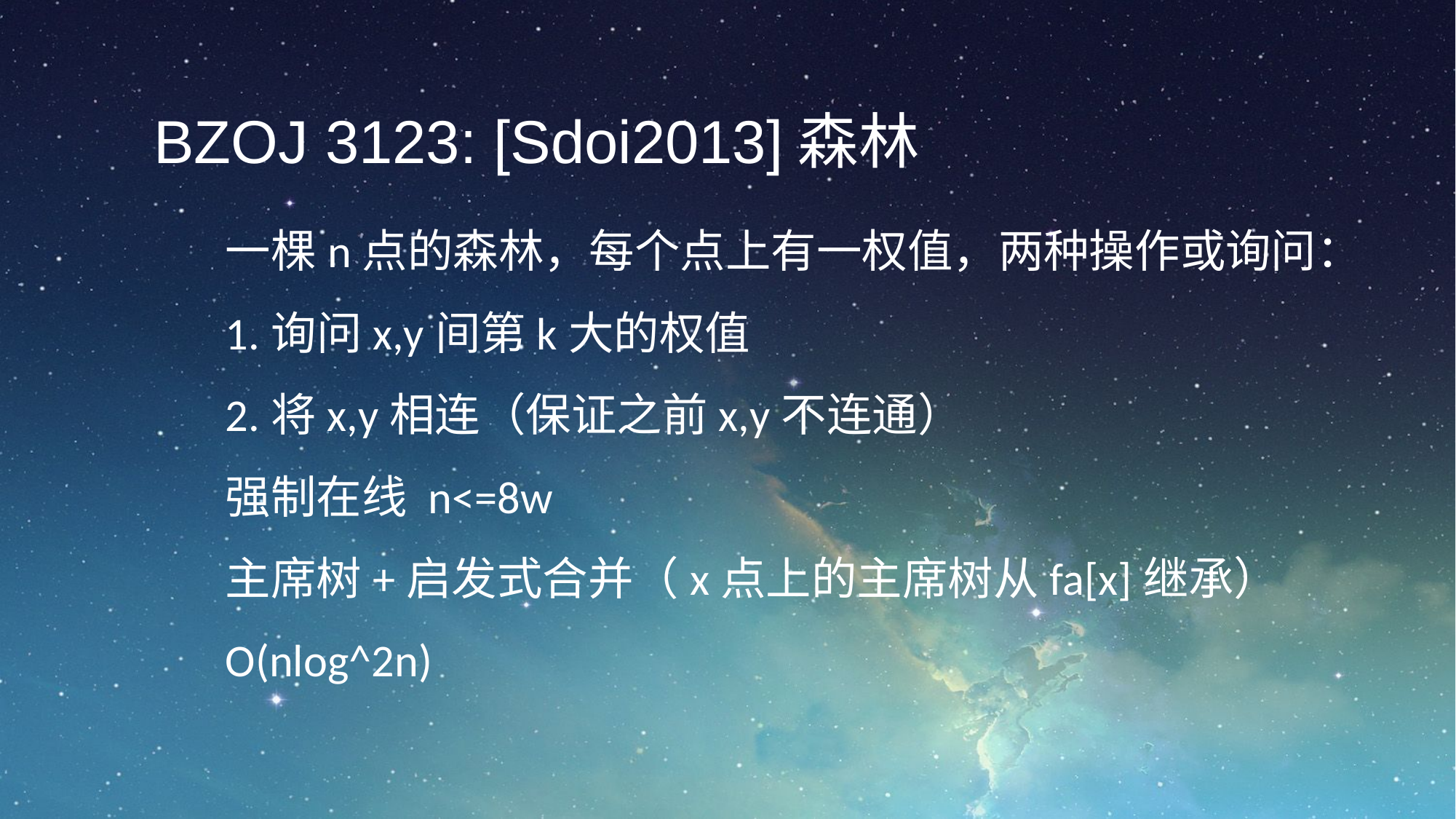

BZOJ 3123: [Sdoi2013]森林
一棵n点的森林，每个点上有一权值，两种操作或询问：
1.询问x,y间第k大的权值
2.将x,y相连（保证之前x,y不连通）
强制在线 n<=8w
主席树+启发式合并（x点上的主席树从fa[x]继承）
O(nlog^2n)